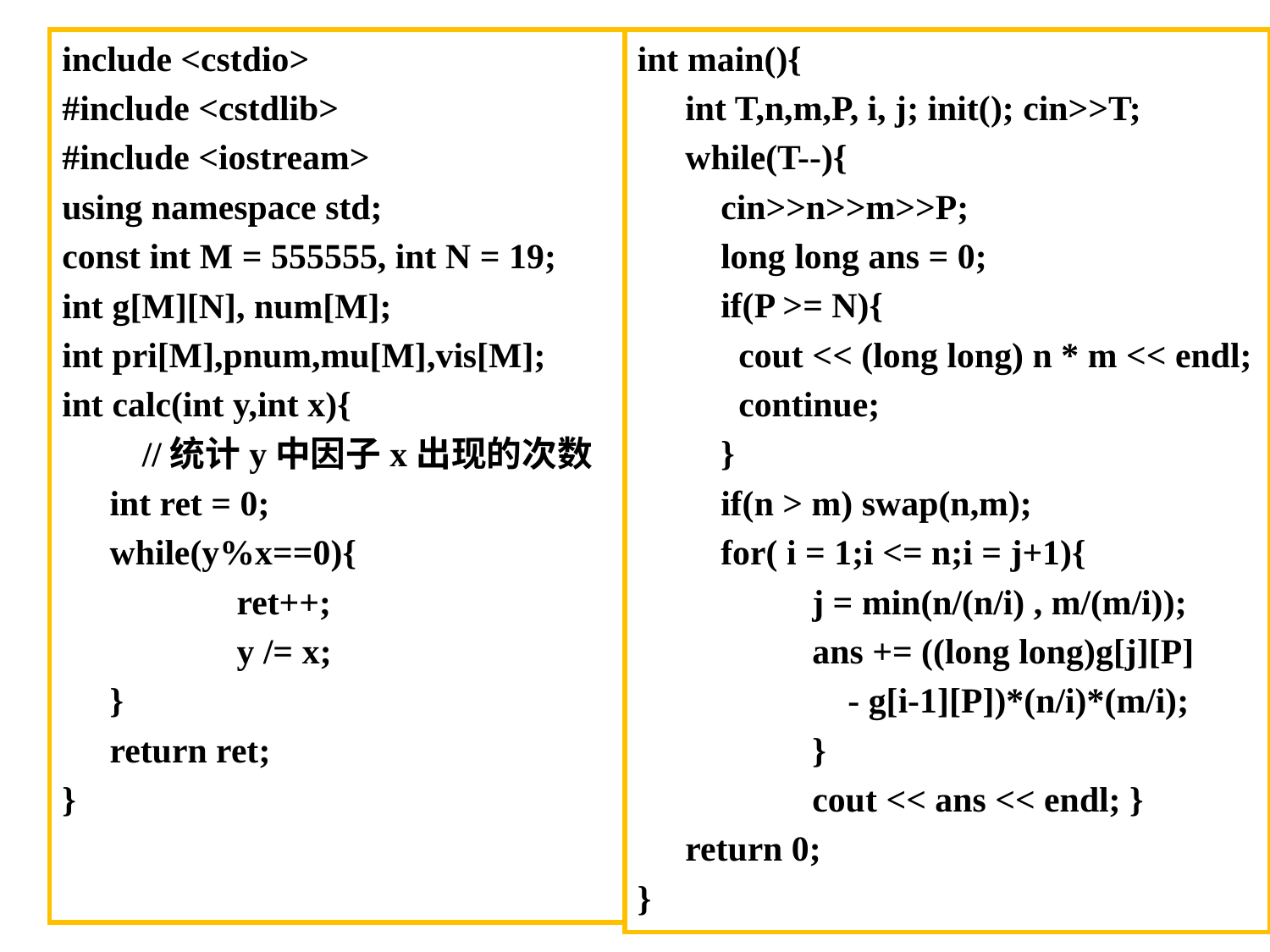

include <cstdio>
#include <cstdlib>
#include <iostream>
using namespace std;
const int M = 555555, int N = 19;
int g[M][N], num[M];
int pri[M],pnum,mu[M],vis[M];
int calc(int y,int x){
         //统计y中因子x出现的次数
	int ret = 0;
	while(y%x==0){
		ret++;
		y /= x;
	}
	return ret;
}
int main(){
	int T,n,m,P, i, j; init(); cin>>T;
	while(T--){
 	    cin>>n>>m>>P;
	    long long ans = 0;
	    if(P >= N){
	      cout << (long long) n * m << endl;
	      continue;
	    }
	    if(n > m) swap(n,m);
	    for( i = 1;i <= n;i = j+1){
		j = min(n/(n/i) , m/(m/i));
		ans += ((long long)g[j][P]
		    - g[i-1][P])*(n/i)*(m/i);
		}
		cout << ans << endl; }
	return 0;
}